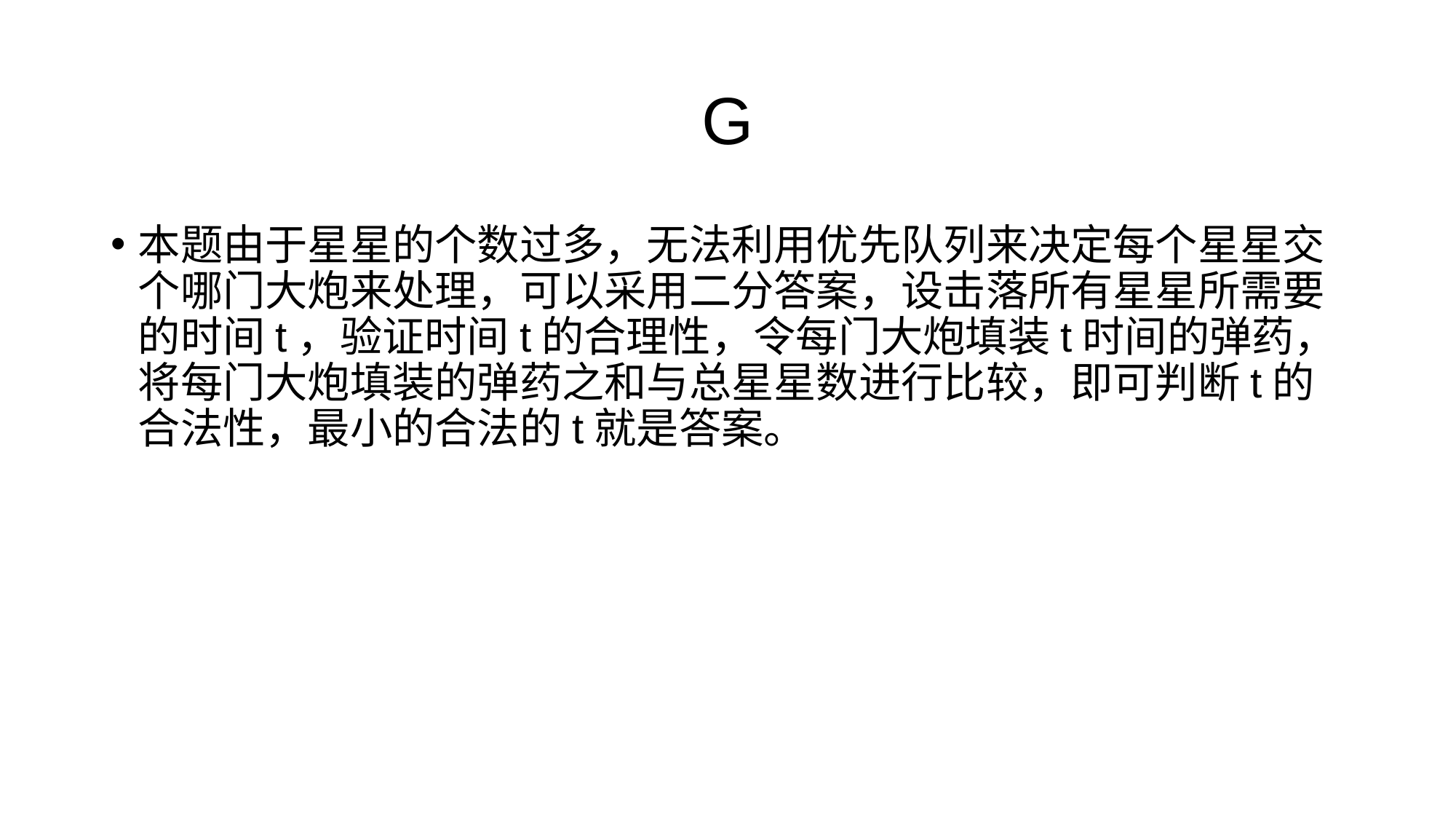

# G
本题由于星星的个数过多，无法利用优先队列来决定每个星星交个哪门大炮来处理，可以采用二分答案，设击落所有星星所需要的时间t，验证时间t的合理性，令每门大炮填装t时间的弹药，将每门大炮填装的弹药之和与总星星数进行比较，即可判断t的合法性，最小的合法的t就是答案。